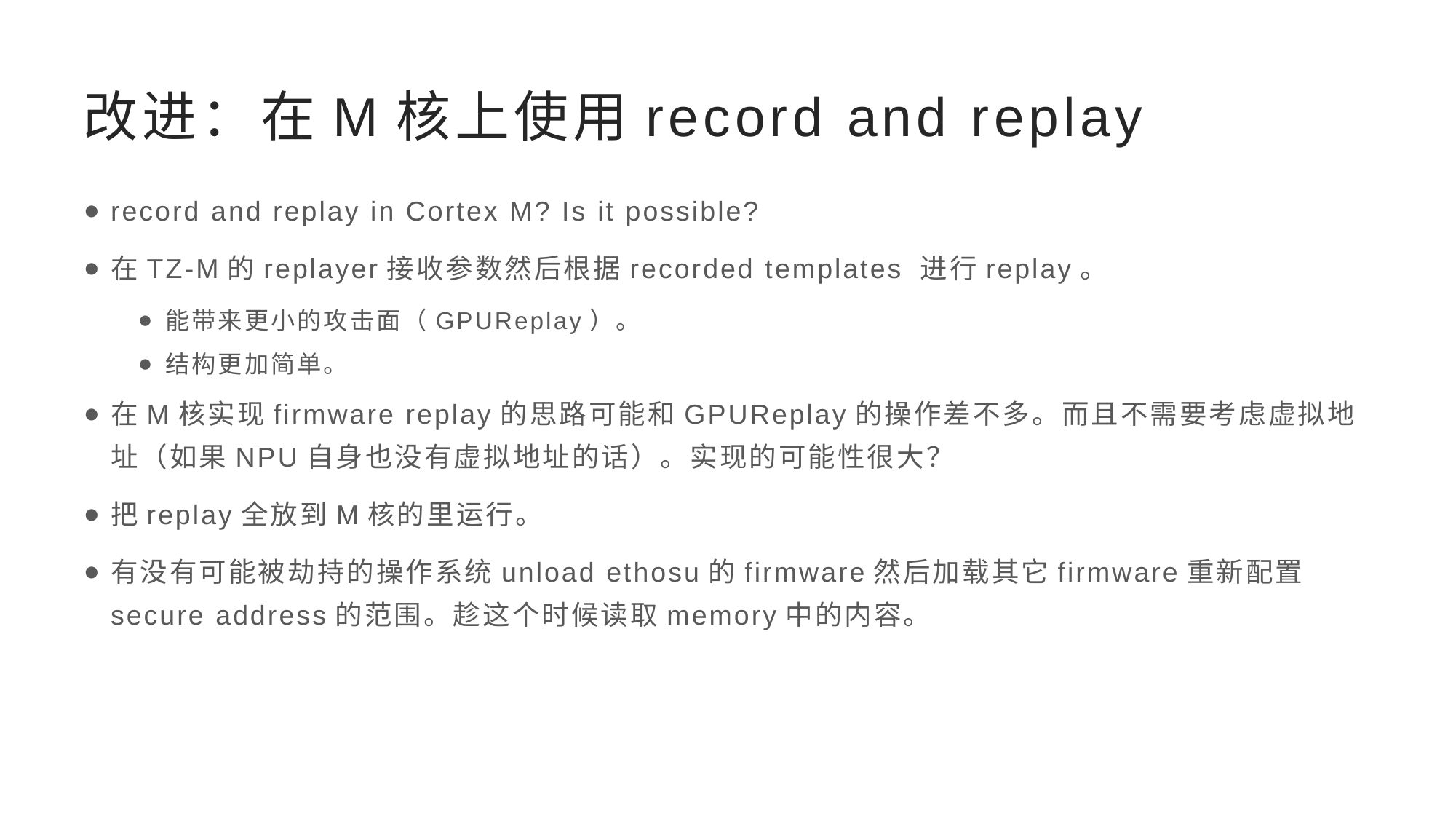

# 改进：在M核上使用record and replay
record and replay in Cortex M? Is it possible?
在TZ-M的replayer接收参数然后根据recorded templates 进行replay。
能带来更小的攻击面（GPUReplay）。
结构更加简单。
在M核实现firmware replay的思路可能和GPUReplay的操作差不多。而且不需要考虑虚拟地址（如果NPU自身也没有虚拟地址的话）。实现的可能性很大？
把replay全放到M核的里运行。
有没有可能被劫持的操作系统unload ethosu的firmware然后加载其它firmware重新配置secure address的范围。趁这个时候读取memory中的内容。